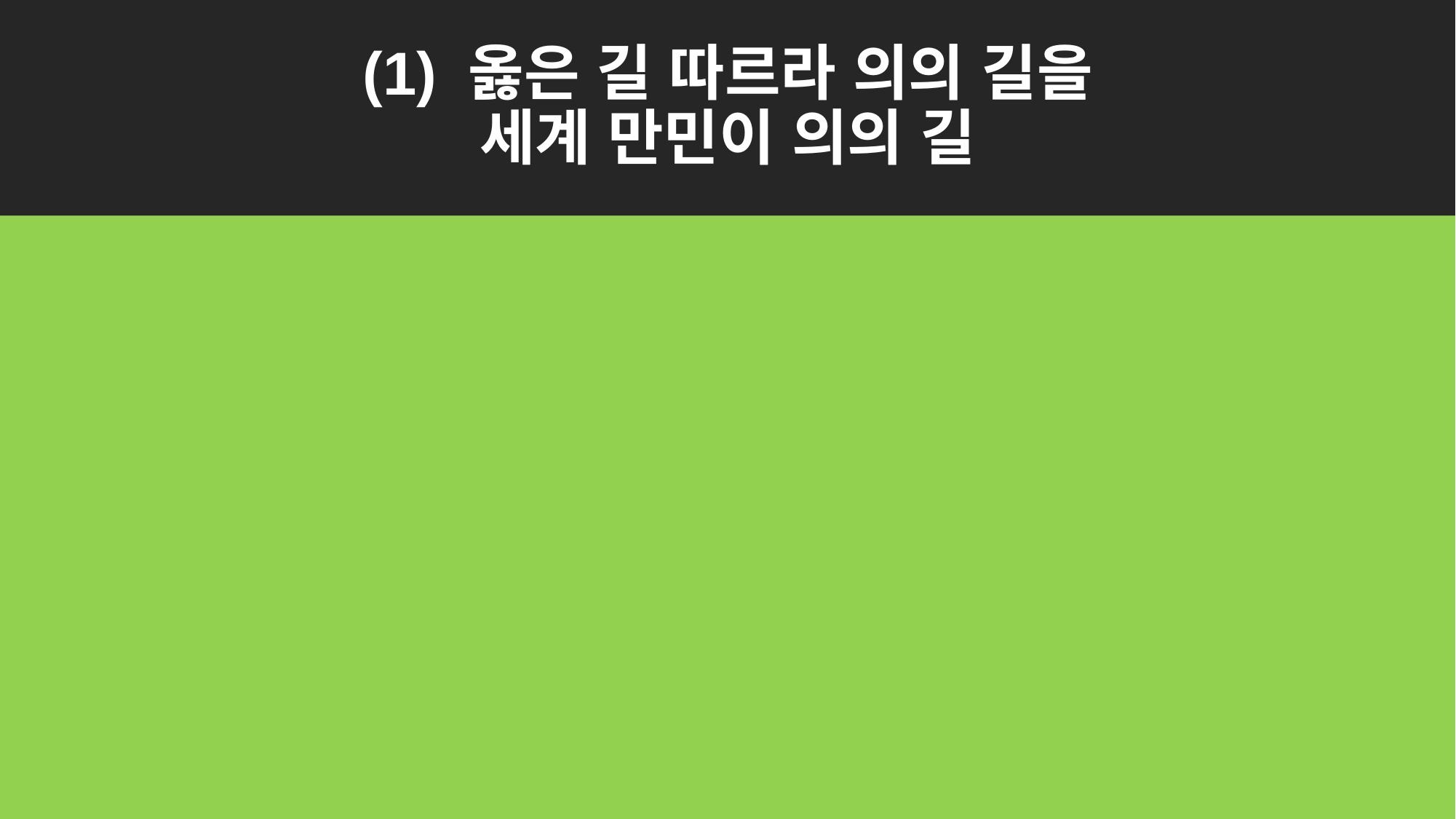

# (1) 옳은 길 따르라 의의 길을 세계 만민이 의의 길